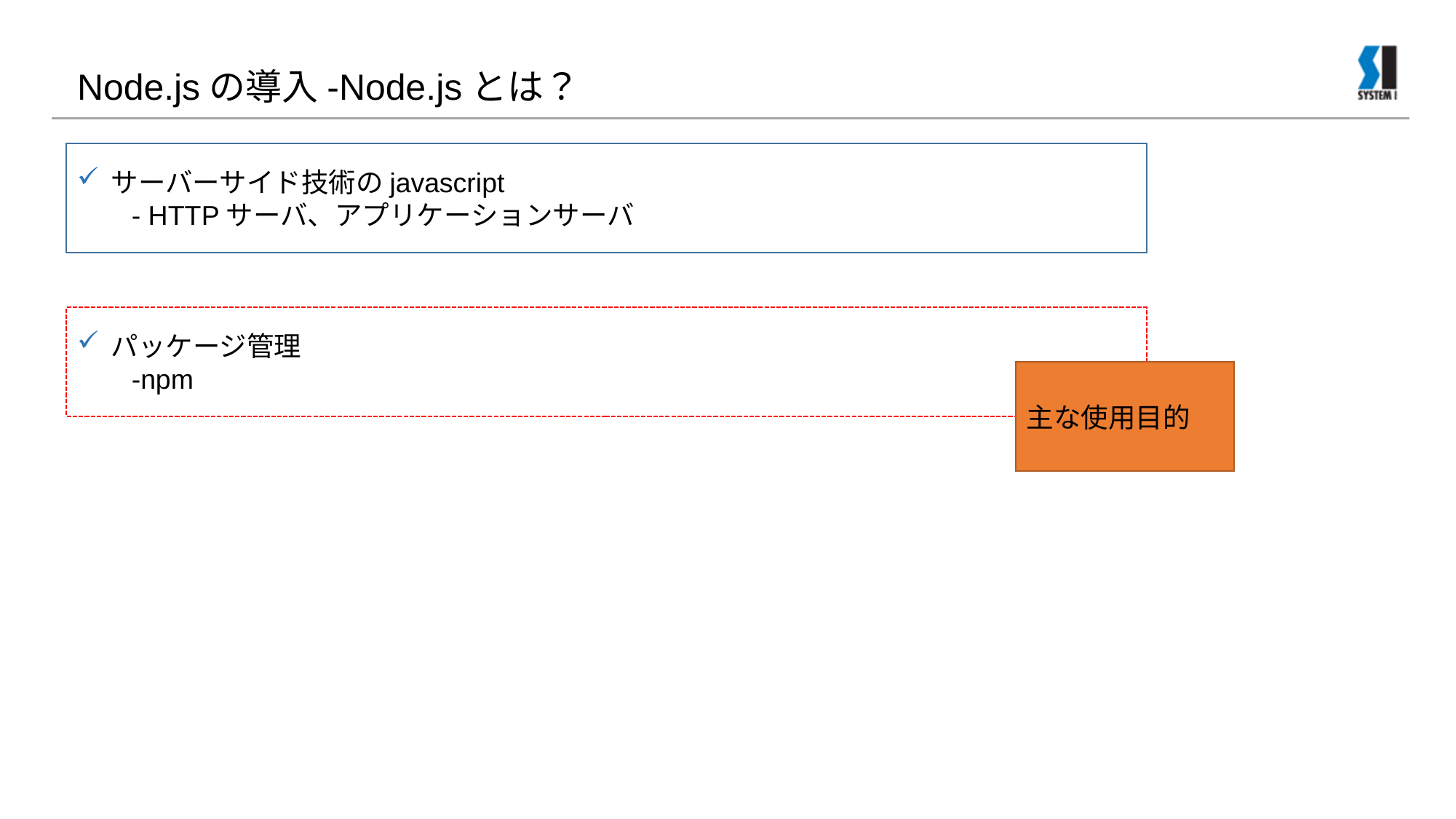

# Node.jsの導入-Node.jsとは？
サーバーサイド技術のjavascript
- HTTPサーバ、アプリケーションサーバ
パッケージ管理
-npm
主な使用目的